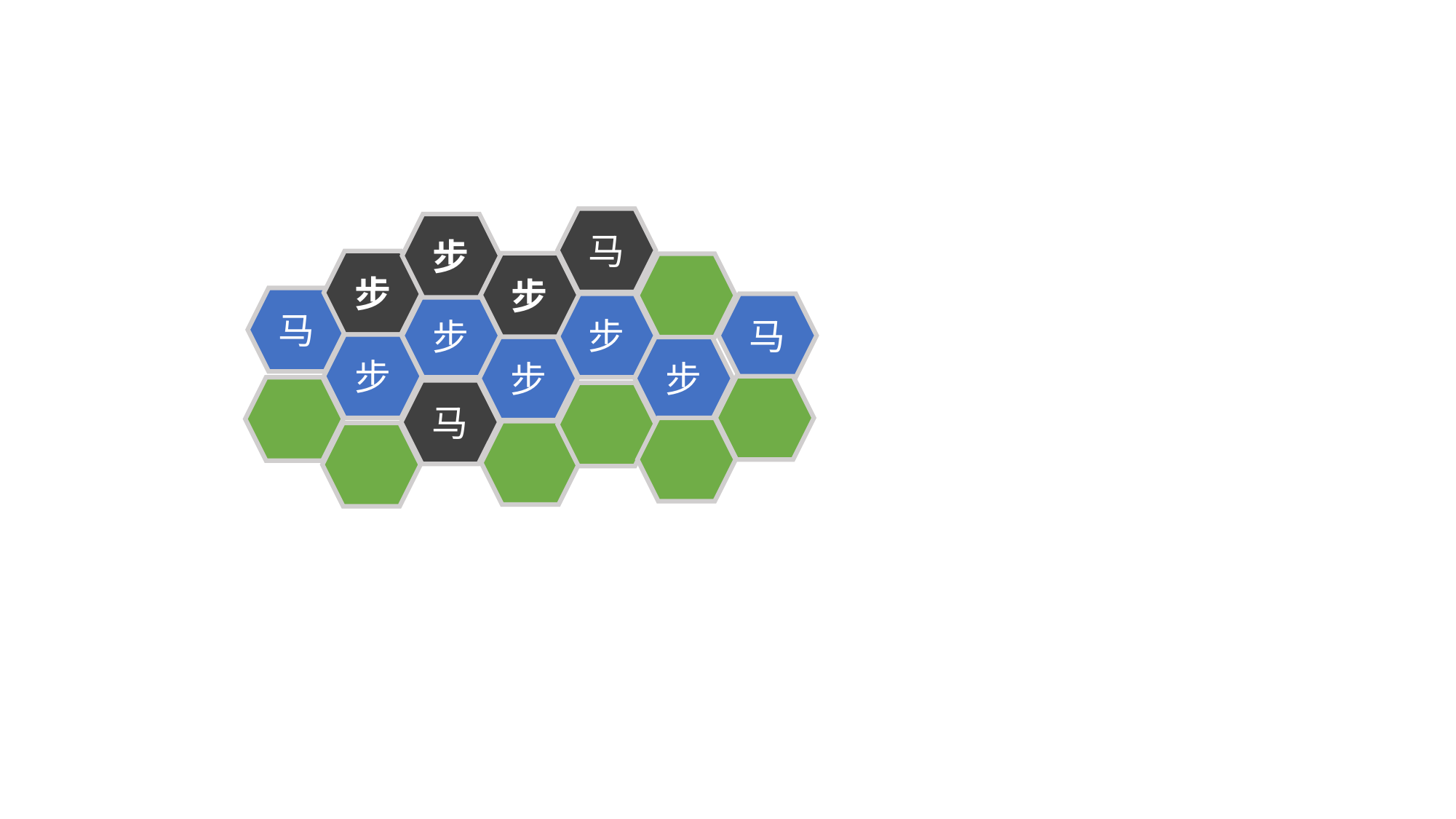

马
步
步
步

马
步
马
步
步
步
步

马